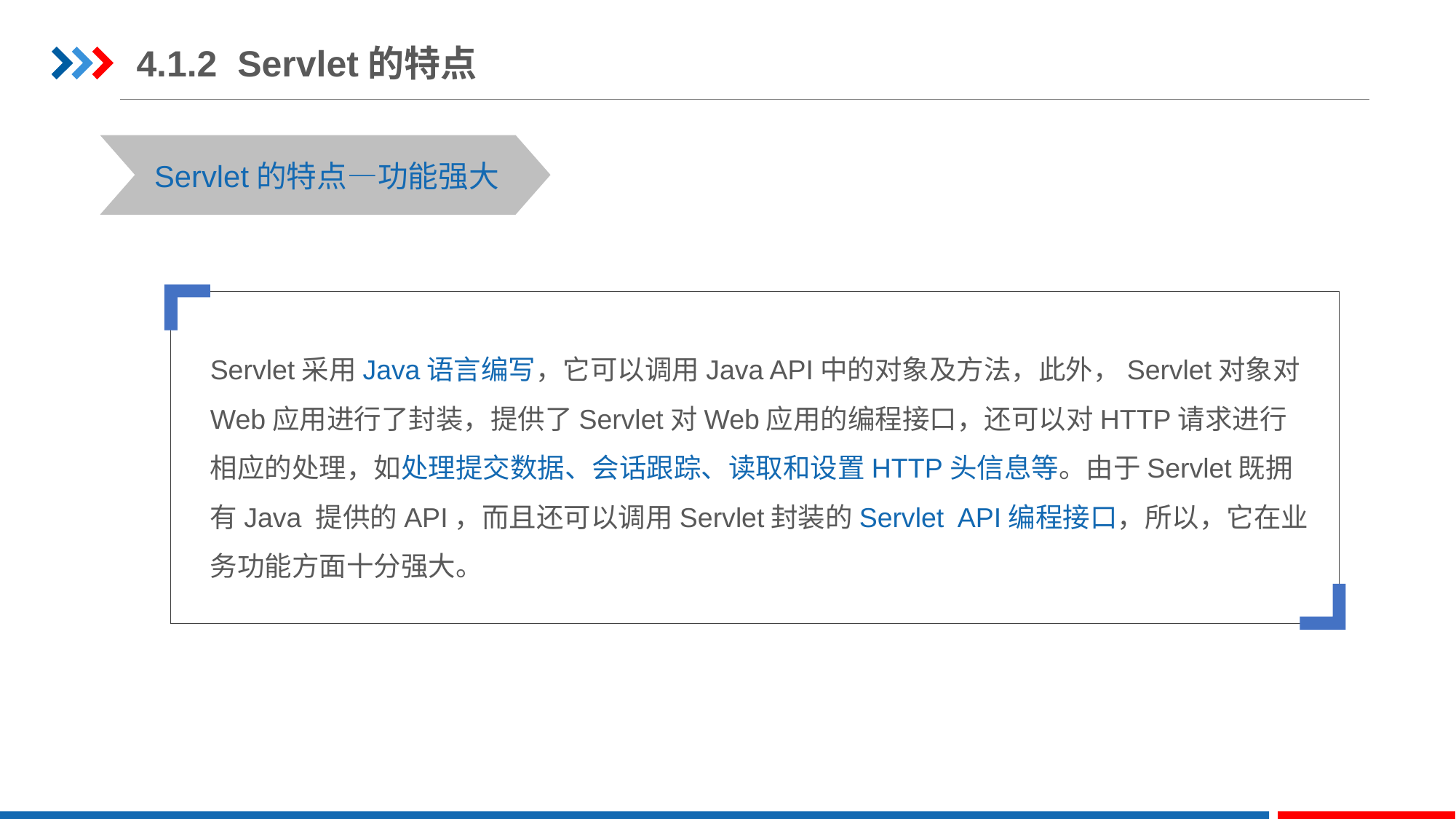

4.1.2  Servlet的特点

Servlet的特点—功能强大

Servlet采用Java语言编写，它可以调用Java API中的对象及方法，此外，Servlet对象对Web应用进行了封装，提供了Servlet对Web应用的编程接口，还可以对HTTP请求进行相应的处理，如处理提交数据、会话跟踪、读取和设置HTTP头信息等。由于Servlet既拥有Java 提供的API，而且还可以调用Servlet封装的Servlet  API编程接口，所以，它在业务功能方面十分强大。